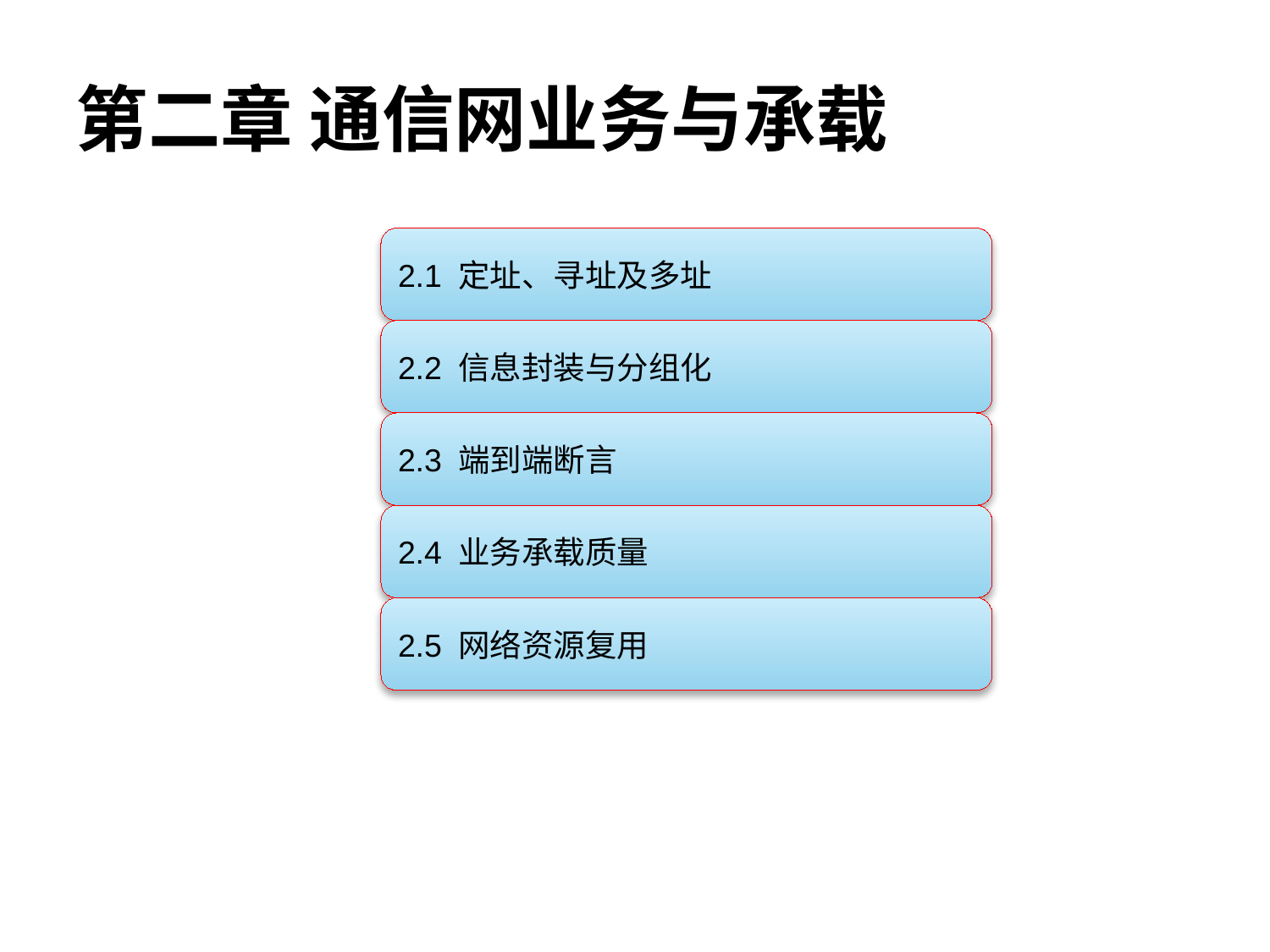

# 第二章 通信网业务与承载
2.1 定址、寻址及多址
2.2 信息封装与分组化
2.3 端到端断言
2.4 业务承载质量
2.5 网络资源复用